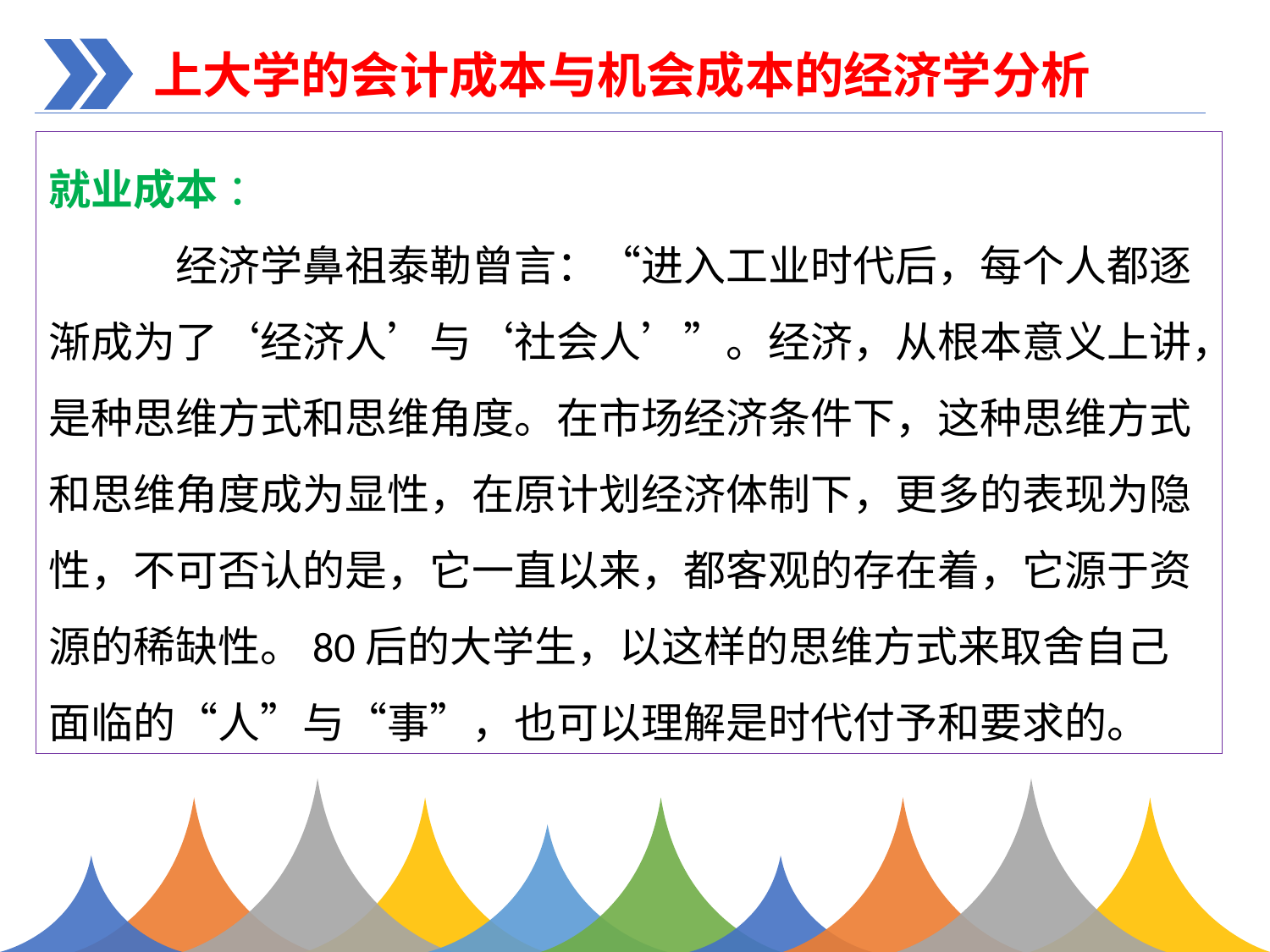

上大学的会计成本与机会成本的经济学分析
就业成本 ：
	经济学鼻祖泰勒曾言：“进入工业时代后，每个人都逐渐成为了‘经济人’与‘社会人’”。经济，从根本意义上讲，是种思维方式和思维角度。在市场经济条件下，这种思维方式和思维角度成为显性，在原计划经济体制下，更多的表现为隐性，不可否认的是，它一直以来，都客观的存在着，它源于资源的稀缺性。80后的大学生，以这样的思维方式来取舍自己面临的“人”与“事”，也可以理解是时代付予和要求的。